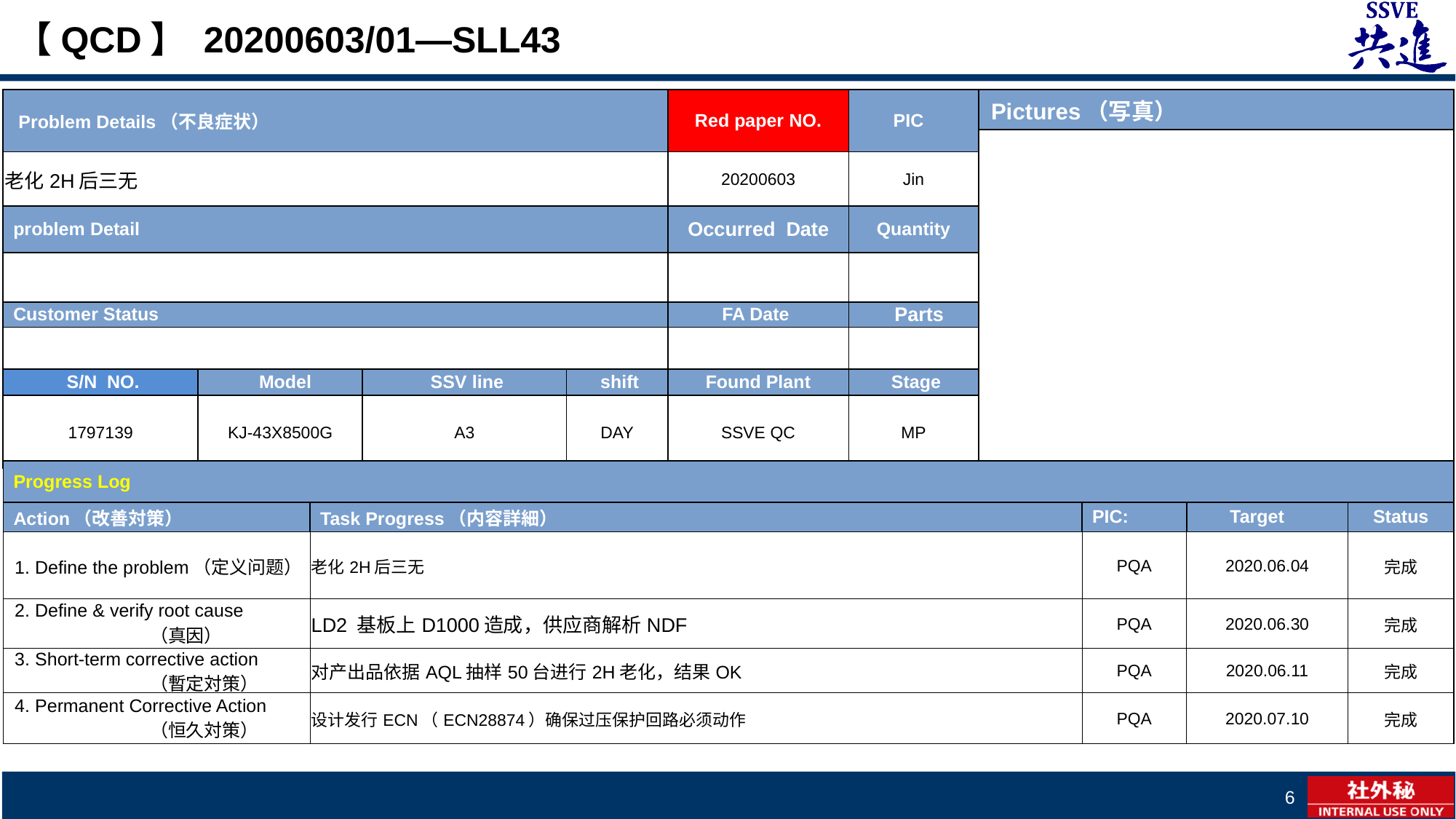

【QCD】 20200603/01—SLL43
| Problem Details（不良症状） |  |  |  | Red paper NO. | PIC |
| --- | --- | --- | --- | --- | --- |
| 老化2H后三无 |  |  |  | 20200603 | Jin |
| problem Detail |  |  |  | Occurred Date | Quantity |
|  |  |  |  |  |  |
| Customer Status |  |  |  | FA Date | Parts |
|  |  |  |  |  |  |
| S/N NO. | Model | SSV line | shift | Found Plant | Stage |
| 1797139 | KJ-43X8500G | A3 | DAY | SSVE QC | MP |
| Pictures（写真） |
| --- |
|  |
| Progress Log |  |  |  |  |
| --- | --- | --- | --- | --- |
| Action（改善対策） | Task Progress（内容詳細） | PIC: | Target | Status |
| 1. Define the problem（定义问题） | 老化2H后三无 | PQA | 2020.06.04 | 完成 |
| 2. Define & verify root cause 　　　　　　　　（真因） | LD2 基板上D1000造成，供应商解析NDF | PQA | 2020.06.30 | 完成 |
| 3. Short-term corrective action 　　　　　　　　（暫定対策） | 对产出品依据AQL抽样50台进行2H老化，结果OK | PQA | 2020.06.11 | 完成 |
| 4. Permanent Corrective Action 　　　　　　　　（恒久対策） | 设计发行ECN（ECN28874）确保过压保护回路必须动作 | PQA | 2020.07.10 | 完成 |
6